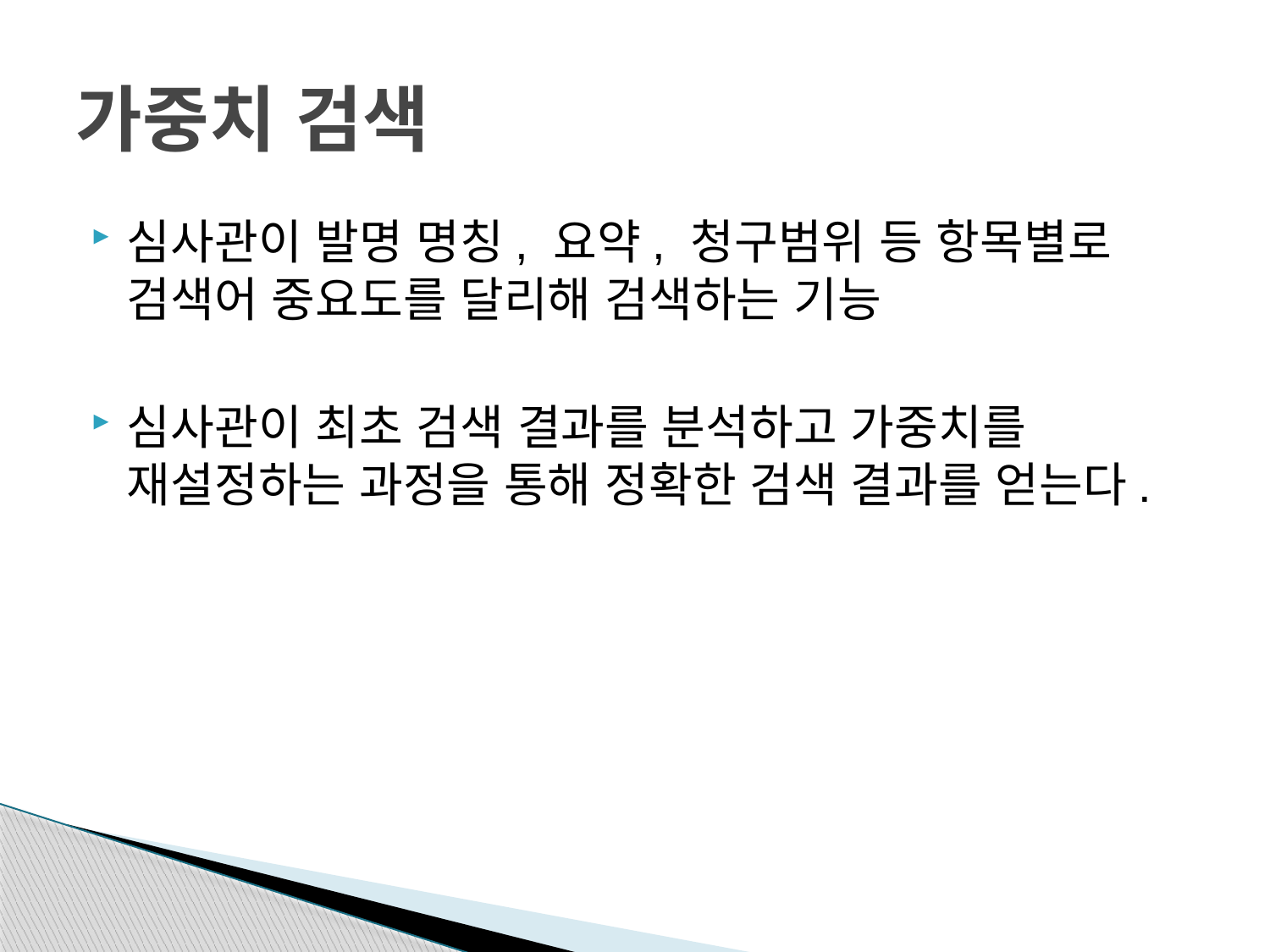

# 가중치 검색
심사관이 발명 명칭, 요약, 청구범위 등 항목별로 검색어 중요도를 달리해 검색하는 기능

심사관이 최초 검색 결과를 분석하고 가중치를 재설정하는 과정을 통해 정확한 검색 결과를 얻는다.